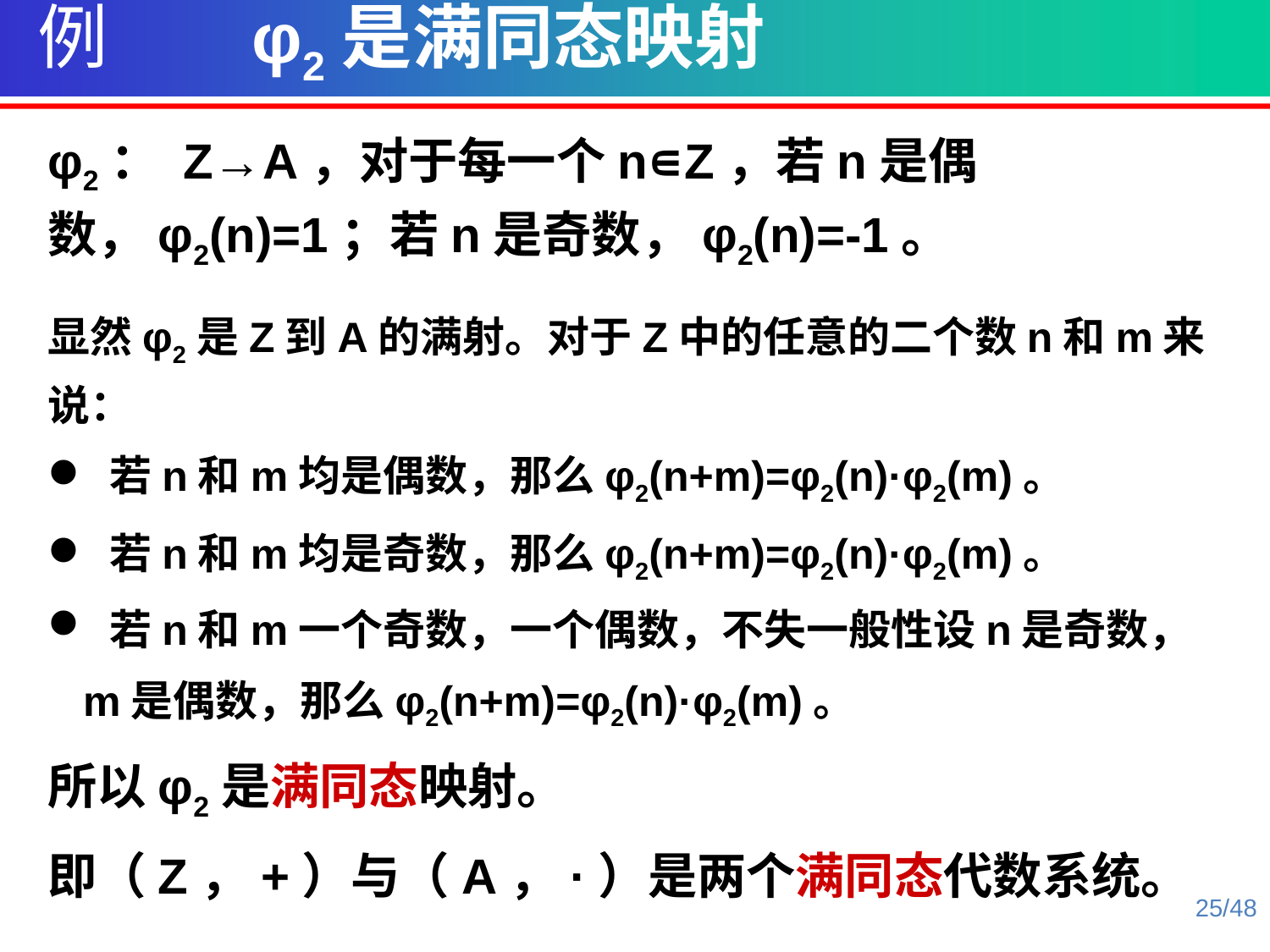

例        φ2是满同态映射
φ2： Z→A，对于每一个n∊Z，若n是偶数，φ2(n)=1；若n是奇数，φ2(n)=-1。
显然φ2是Z到A的满射。对于Z中的任意的二个数n和m来说：
 若n和m均是偶数，那么φ2(n+m)=φ2(n)·φ2(m)。
 若n和m均是奇数，那么φ2(n+m)=φ2(n)·φ2(m)。
 若n和m一个奇数，一个偶数，不失一般性设n是奇数，
   m是偶数，那么φ2(n+m)=φ2(n)·φ2(m)。
所以φ2是满同态映射。
即（Z，+）与（A，·）是两个满同态代数系统。
25/48